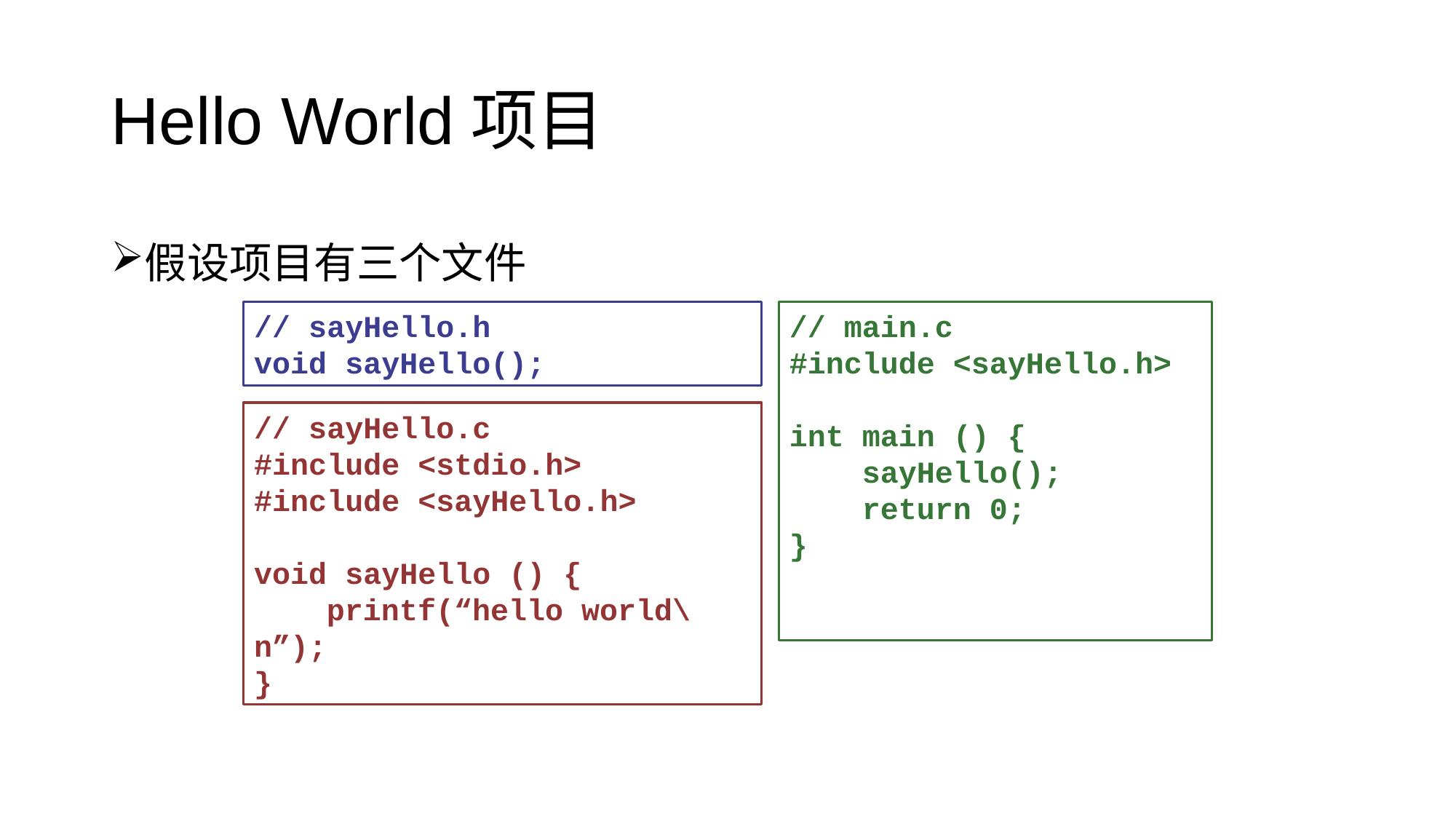

# Hello World项目
假设项目有三个文件

// sayHello.h
void sayHello();
// main.c
#include <sayHello.h>

int main () {
    sayHello();
    return 0;
}

// sayHello.c
#include <stdio.h>
#include <sayHello.h>

void sayHello () {
    printf(“hello world\n”);
}